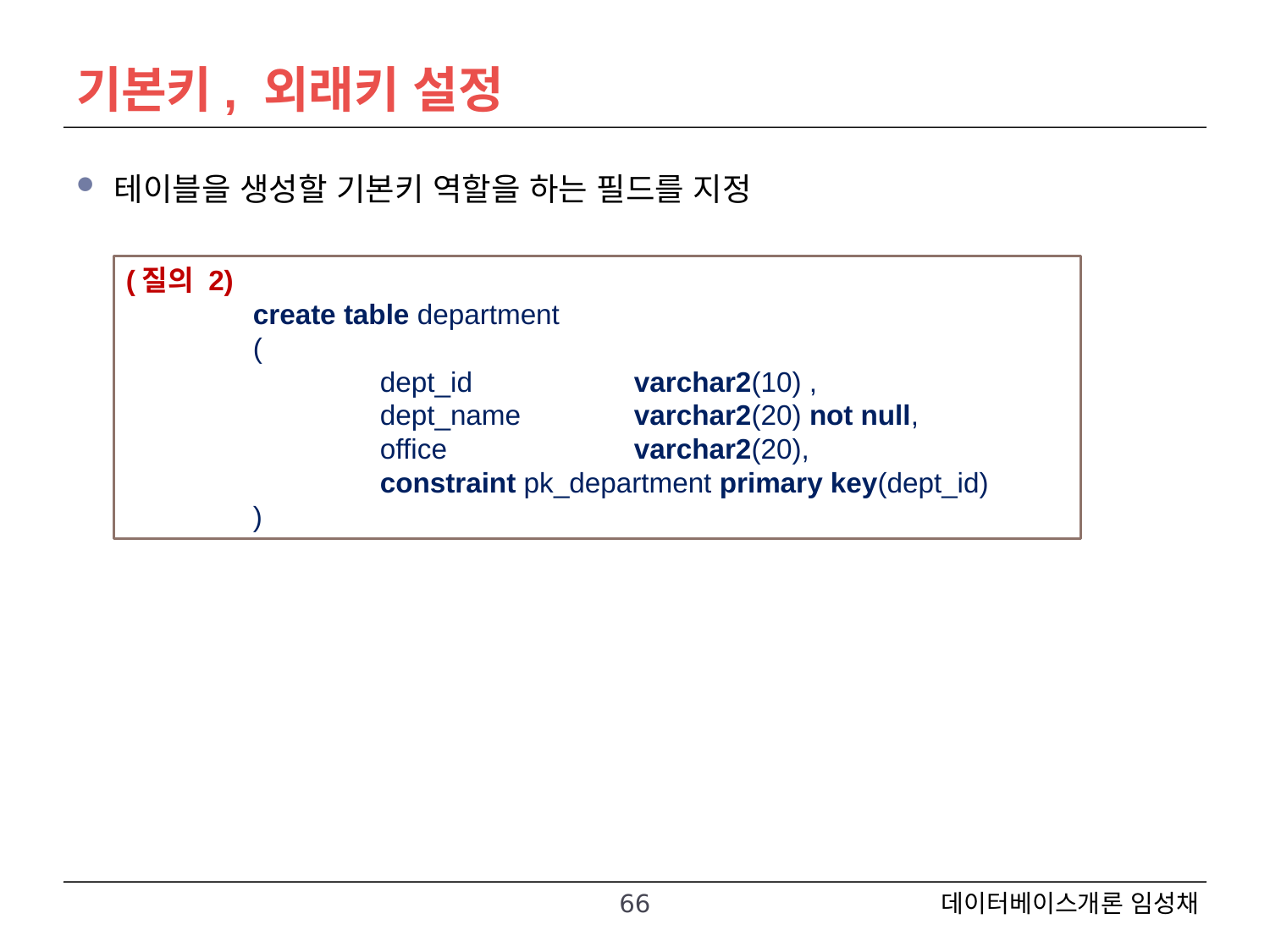

# 기본키, 외래키 설정
테이블을 생성할 기본키 역할을 하는 필드를 지정

pk_department:  제약식의 이름

(질의 2)
	create table department
	(
		dept_id 		varchar2(10) ,
		dept_name 	varchar2(20) not null,
		office 		varchar2(20),
		constraint pk_department primary key(dept_id)
	)
66
데이터베이스개론 임성채